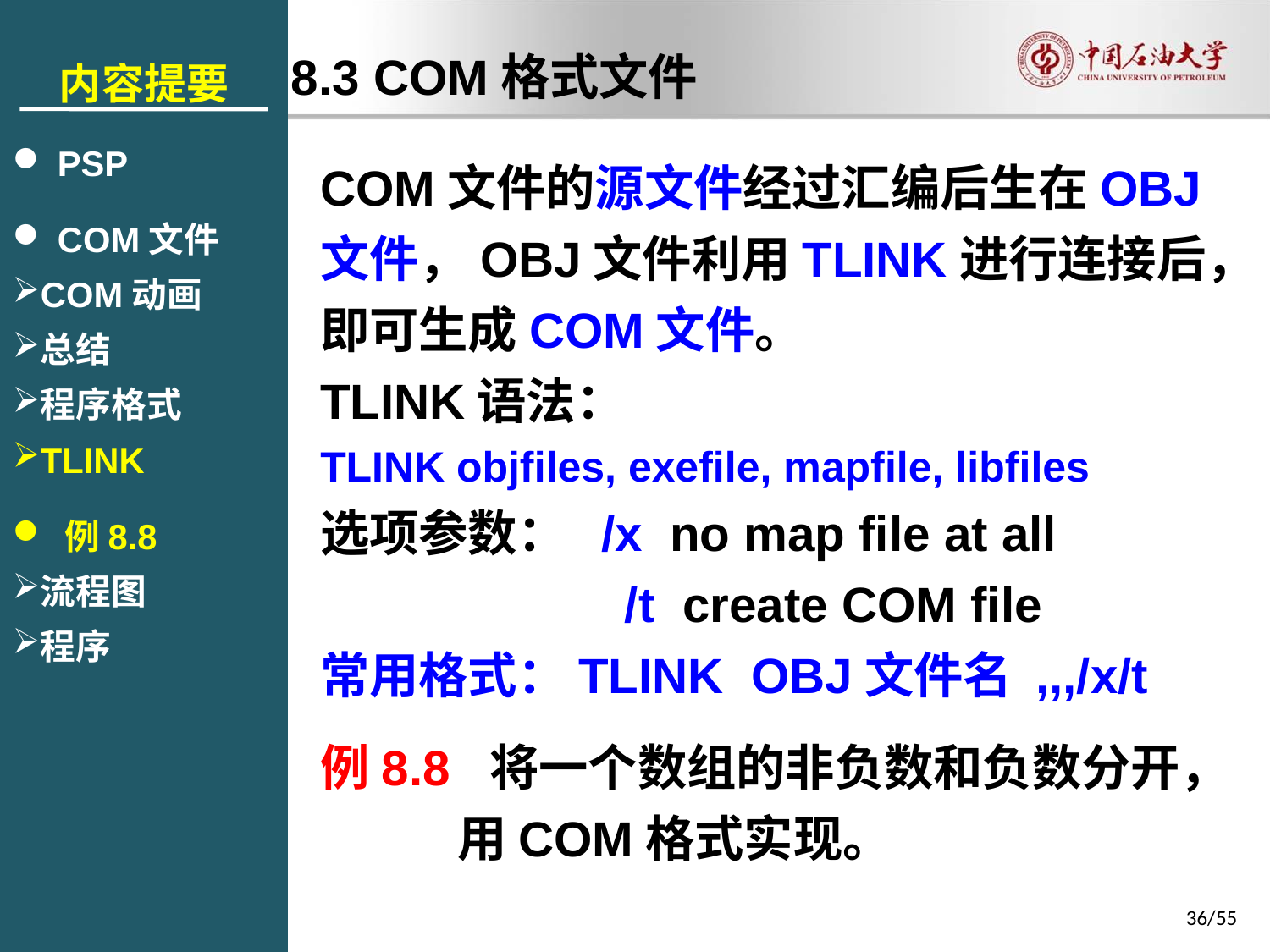

内容提要
 PSP
 COM文件
COM动画
总结
程序格式
TLINK
 例8.8
流程图
程序
8.3 COM格式文件
COM文件的源文件经过汇编后生在OBJ文件，OBJ文件利用TLINK进行连接后，即可生成COM文件。
TLINK语法：
TLINK objfiles, exefile, mapfile, libfiles
选项参数：  /x  no map file at all
 			 /t  create COM file
常用格式：TLINK  OBJ文件名 ,,,/x/t
例8.8  将一个数组的非负数和负数分开，用COM格式实现。
36/55